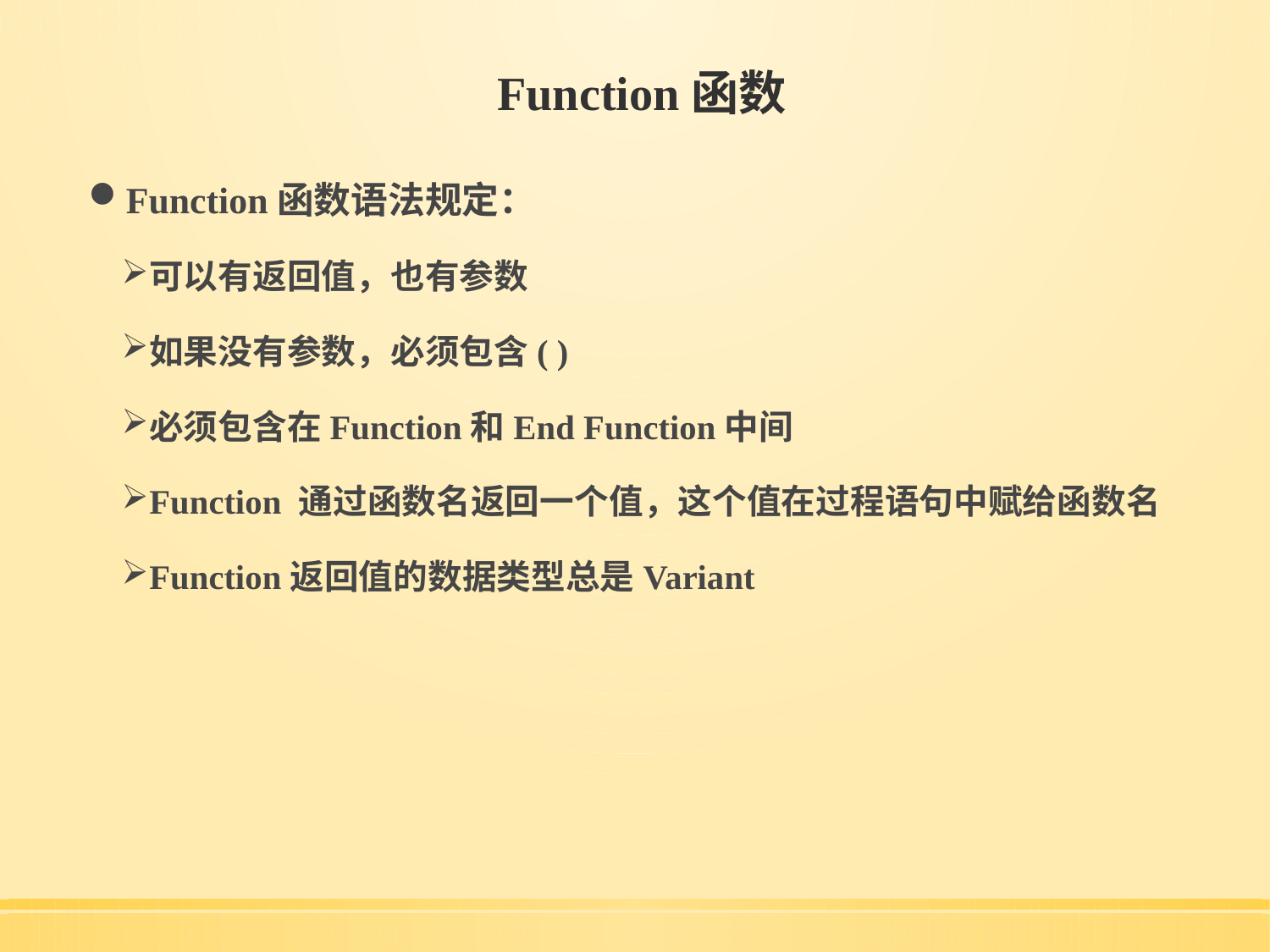

# Function函数
Function函数语法规定：
可以有返回值，也有参数
如果没有参数，必须包含( )
必须包含在Function和End Function中间
Function 通过函数名返回一个值，这个值在过程语句中赋给函数名
Function返回值的数据类型总是Variant